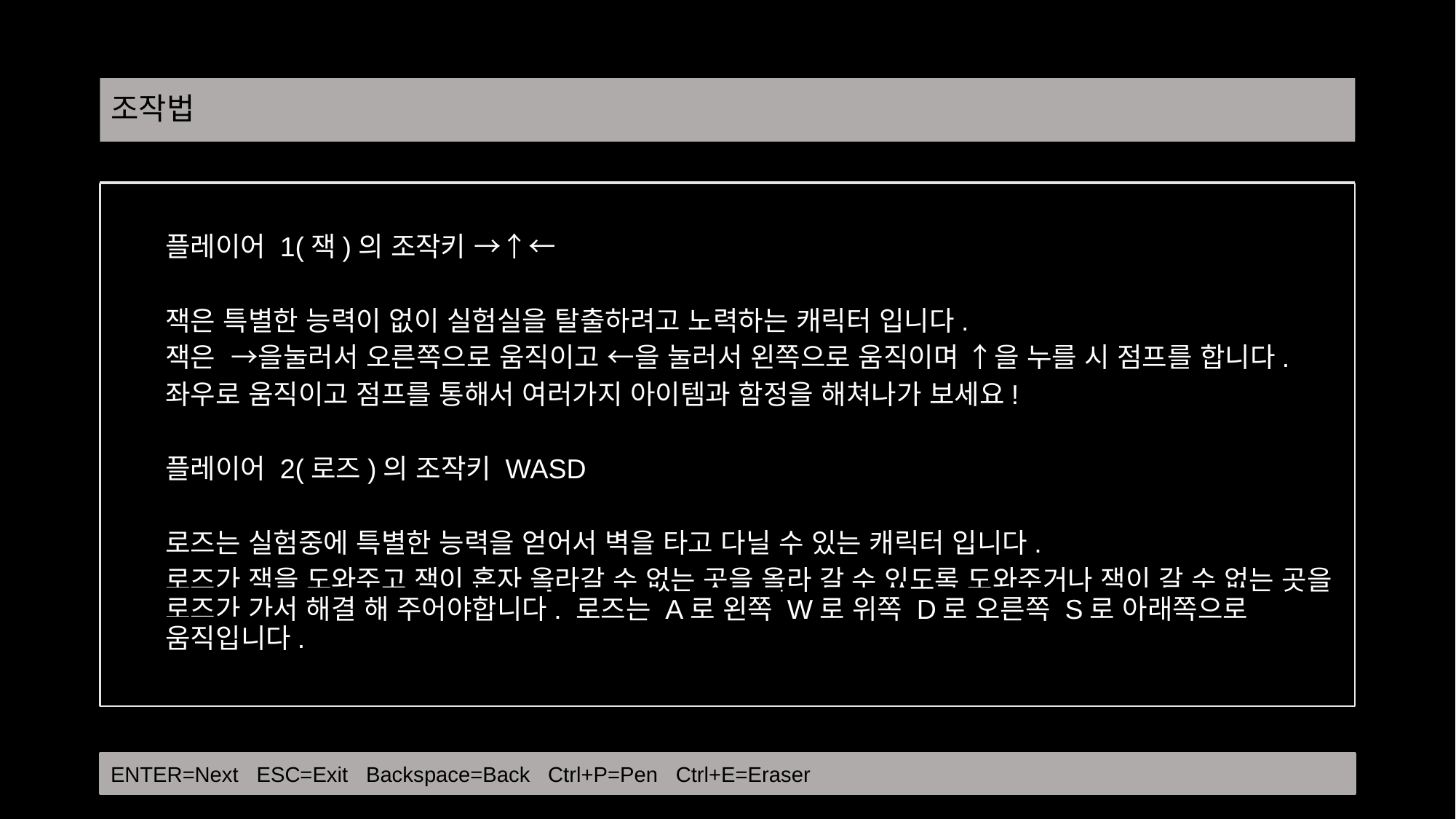

# 조작법

플레이어 1(잭)의 조작키 →↑←

잭은 특별한 능력이 없이 실험실을 탈출하려고 노력하는 캐릭터 입니다.
잭은  →을눌러서 오른쪽으로 움직이고 ←을 눌러서 왼쪽으로 움직이며 ↑을 누를 시 점프를 합니다.
좌우로 움직이고 점프를 통해서 여러가지 아이템과 함정을 해쳐나가 보세요!

플레이어 2(로즈)의 조작키 WASD

로즈는 실험중에 특별한 능력을 얻어서 벽을 타고 다닐 수 있는 캐릭터 입니다.
로즈가 잭을 도와주고 잭이 혼자 올라갈 수 없는 곳을 올라 갈 수 있도록 도와주거나 잭이 갈 수 없는 곳을 로즈가 가서 해결 해 주어야합니다. 로즈는 A로 왼쪽 W로 위쪽 D로 오른쪽 S로 아래쪽으로 움직입니다.